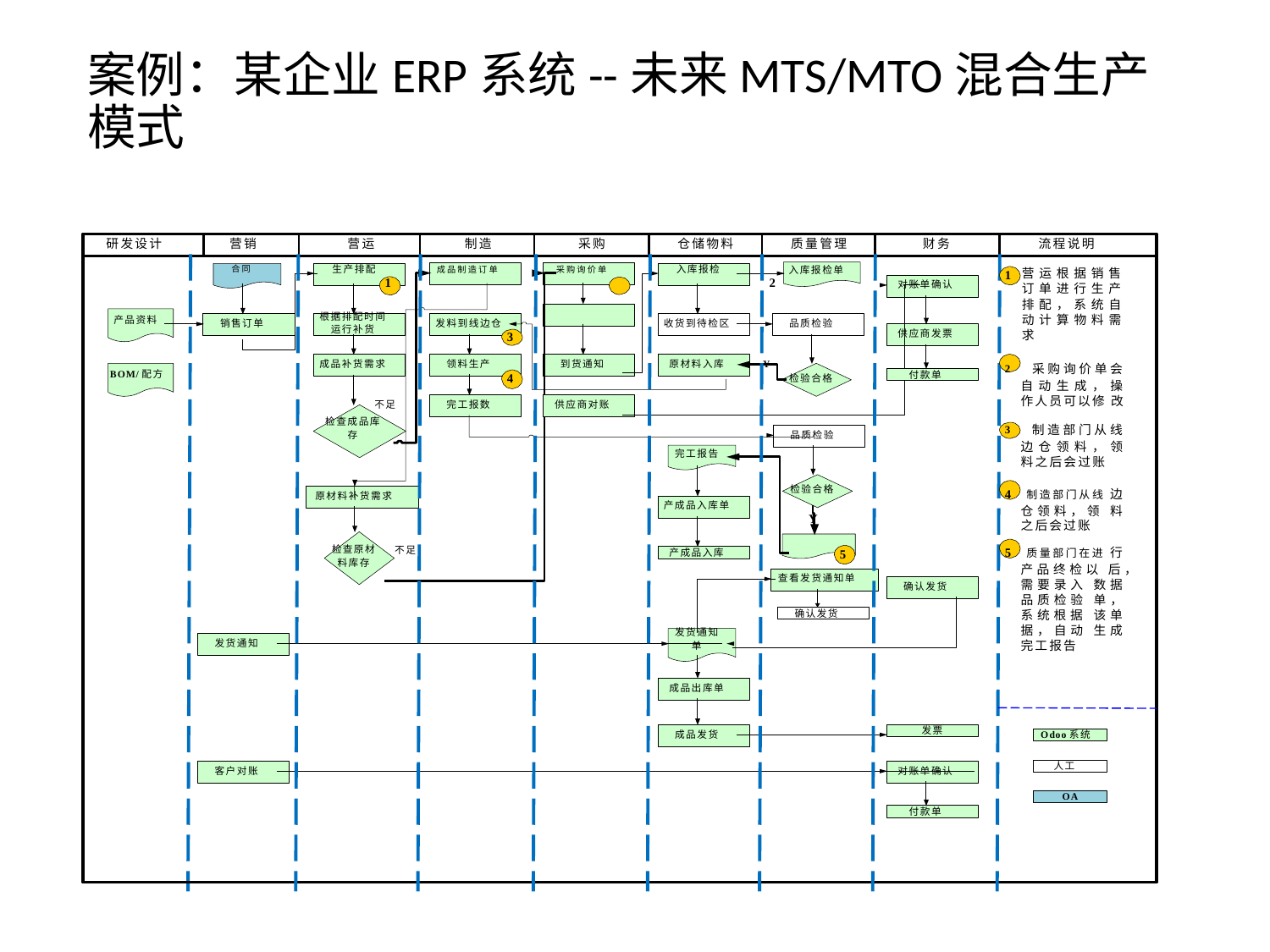

# 案例：某企业ERP系统--未来MTS/MTO混合生产模式

财务
流程说明
研发设计	营销	营运	制造	采购	仓储物料	质量管理

入库报检单
营运根据销售 订单进行生产 排配，系统自 动计算物料需 求
合同	生产排配	成品制造订单	采购询价单	入库报检
1	2

1

对账单确认

根据排配时间
产品资料

销售订单
发料到线边仓
收货到待检区
品质检验

运行补货

供应商发票
3

2   采购询价单会 自动生成，操 作人员可以修 改
3   制造部门从线 边仓领料，领 料之后会过账

4   制造部门从线 边仓领料，领 料之后会过账

成品补货需求
领料生产
到货通知
原材料入库
Y

BOM/配方
付款单

4
检验合格

不足
完工报数
供应商对账

检查成品库

存
品质检验

完工报告

检验合格

原材料补货需求

产成品入库单

Y

5   质量部门在进 行产品终检以 后，需要录入 数据品质检验 单，系统根据 该单据，自动 生成完工报告

检查原材 料库存
不足

5
产成品入库

查看发货通知单

确认发货

确认发货
发货通知

发货通知
单

成品出库单

发票

成品发货
Odoo系统

人工

客户对账
对账单确认

OA

付款单
9